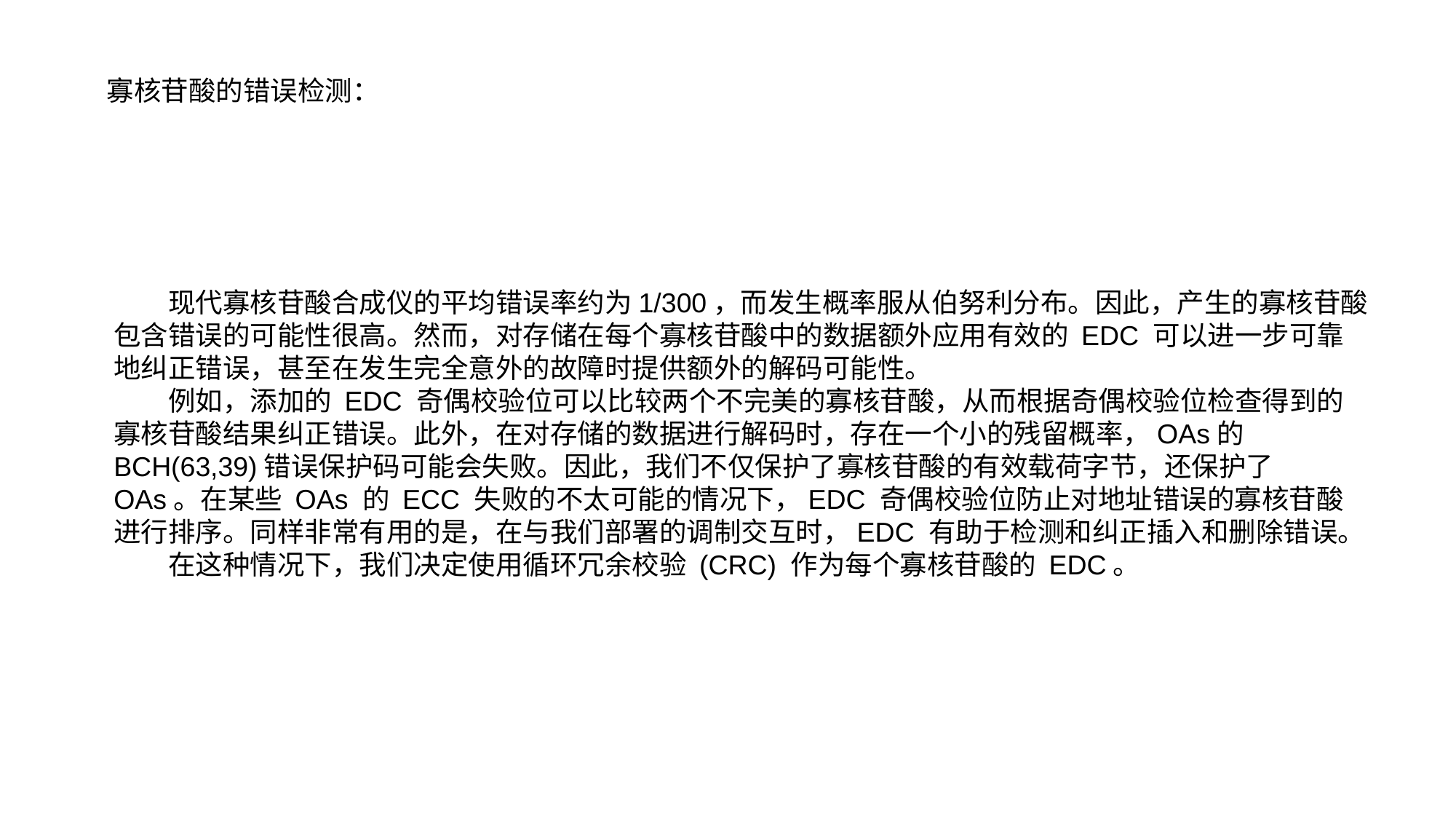

寡核苷酸的错误检测：
现代寡核苷酸合成仪的平均错误率约为1/300，而发生概率服从伯努利分布。因此，产生的寡核苷酸包含错误的可能性很高。然而，对存储在每个寡核苷酸中的数据额外应用有效的 EDC 可以进一步可靠地纠正错误，甚至在发生完全意外的故障时提供额外的解码可能性。
例如，添加的 EDC 奇偶校验位可以比较两个不完美的寡核苷酸，从而根据奇偶校验位检查得到的寡核苷酸结果纠正错误。此外，在对存储的数据进行解码时，存在一个小的残留概率，OAs的BCH(63,39)错误保护码可能会失败。因此，我们不仅保护了寡核苷酸的有效载荷字节，还保护了 OAs。在某些 OAs 的 ECC 失败的不太可能的情况下，EDC 奇偶校验位防止对地址错误的寡核苷酸进行排序。同样非常有用的是，在与我们部署的调制交互时，EDC 有助于检测和纠正插入和删除错误。
在这种情况下，我们决定使用循环冗余校验 (CRC) 作为每个寡核苷酸的 EDC。